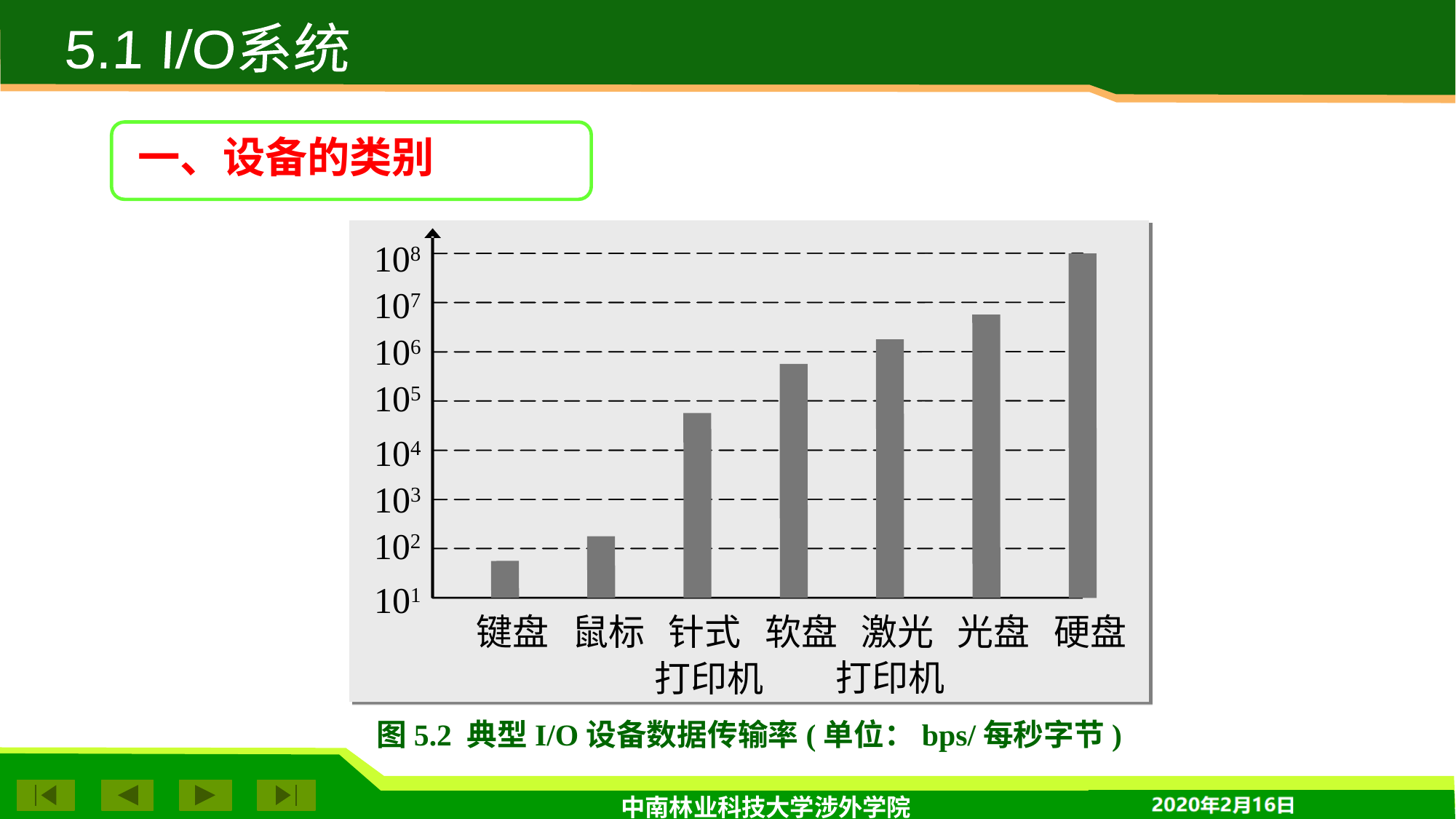

5.1 I/O系统

一、设备的类别

108

107

106

105

104

103

102

101

键盘
鼠标
针式
软盘
激光
光盘
硬盘

打印机
打印机

图5.2 典型I/O设备数据传输率(单位：bps/每秒字节)